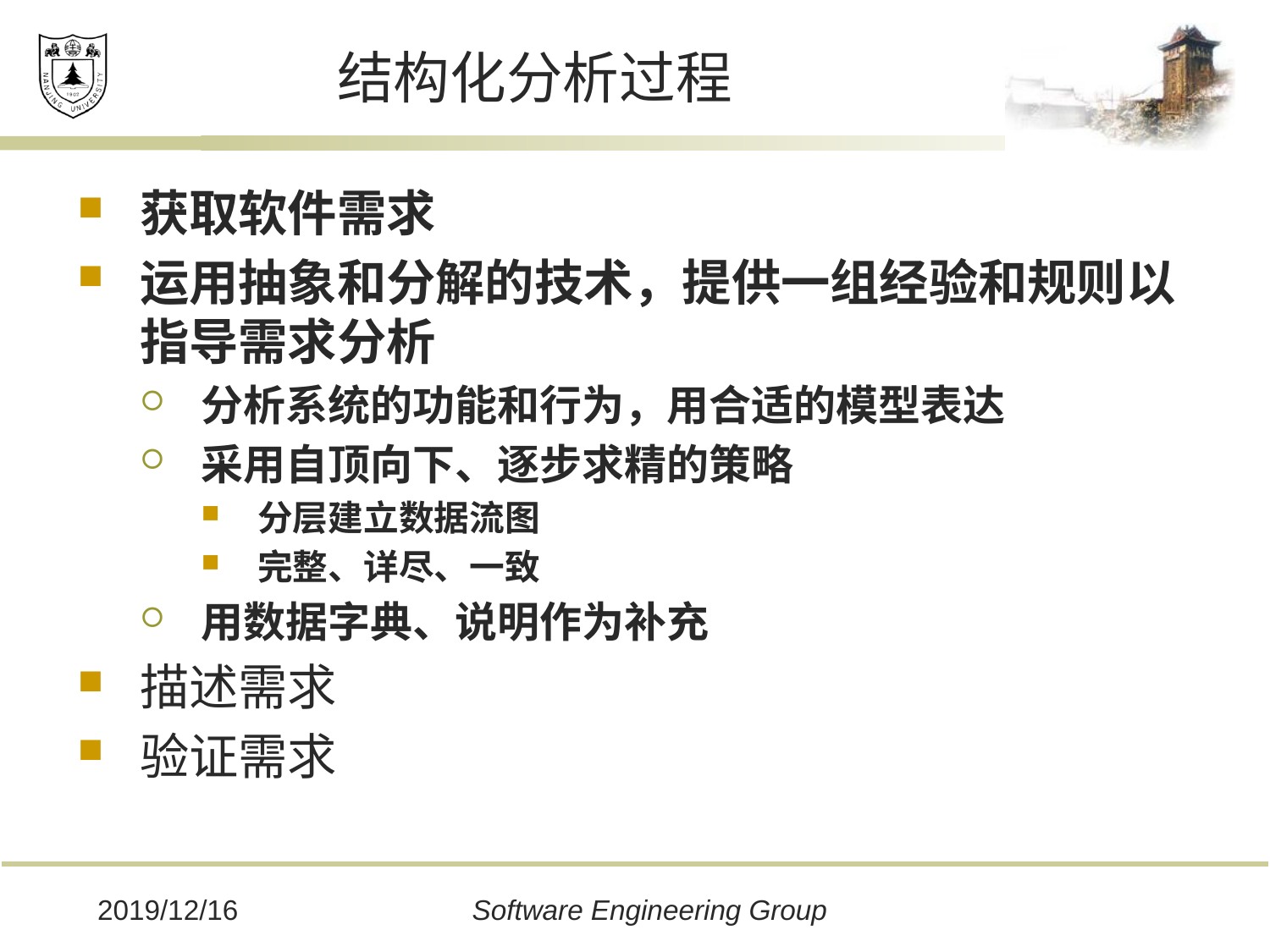

# 结构化分析过程
获取软件需求
运用抽象和分解的技术，提供一组经验和规则以指导需求分析
分析系统的功能和行为，用合适的模型表达
采用自顶向下、逐步求精的策略
分层建立数据流图
完整、详尽、一致
用数据字典、说明作为补充
描述需求
验证需求
2019/12/16
Software Engineering Group